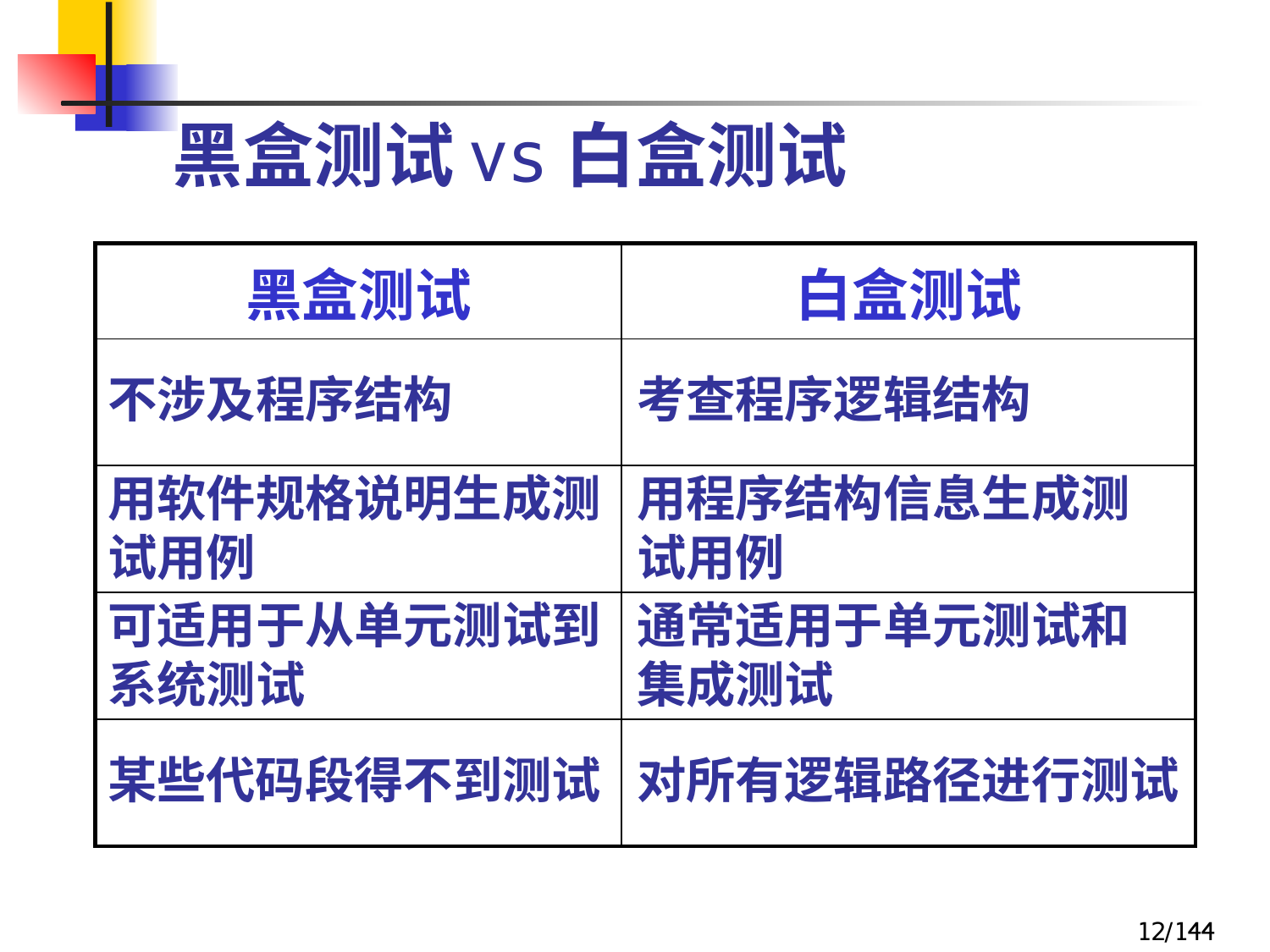

# 黑盒测试vs白盒测试
| 黑盒测试 | 白盒测试 |
| --- | --- |
|  |  |
|  |  |
|  |  |
|  |  |
考查程序逻辑结构
不涉及程序结构
用软件规格说明生成测试用例
用程序结构信息生成测试用例
可适用于从单元测试到系统测试
通常适用于单元测试和集成测试
某些代码段得不到测试
对所有逻辑路径进行测试

12/144